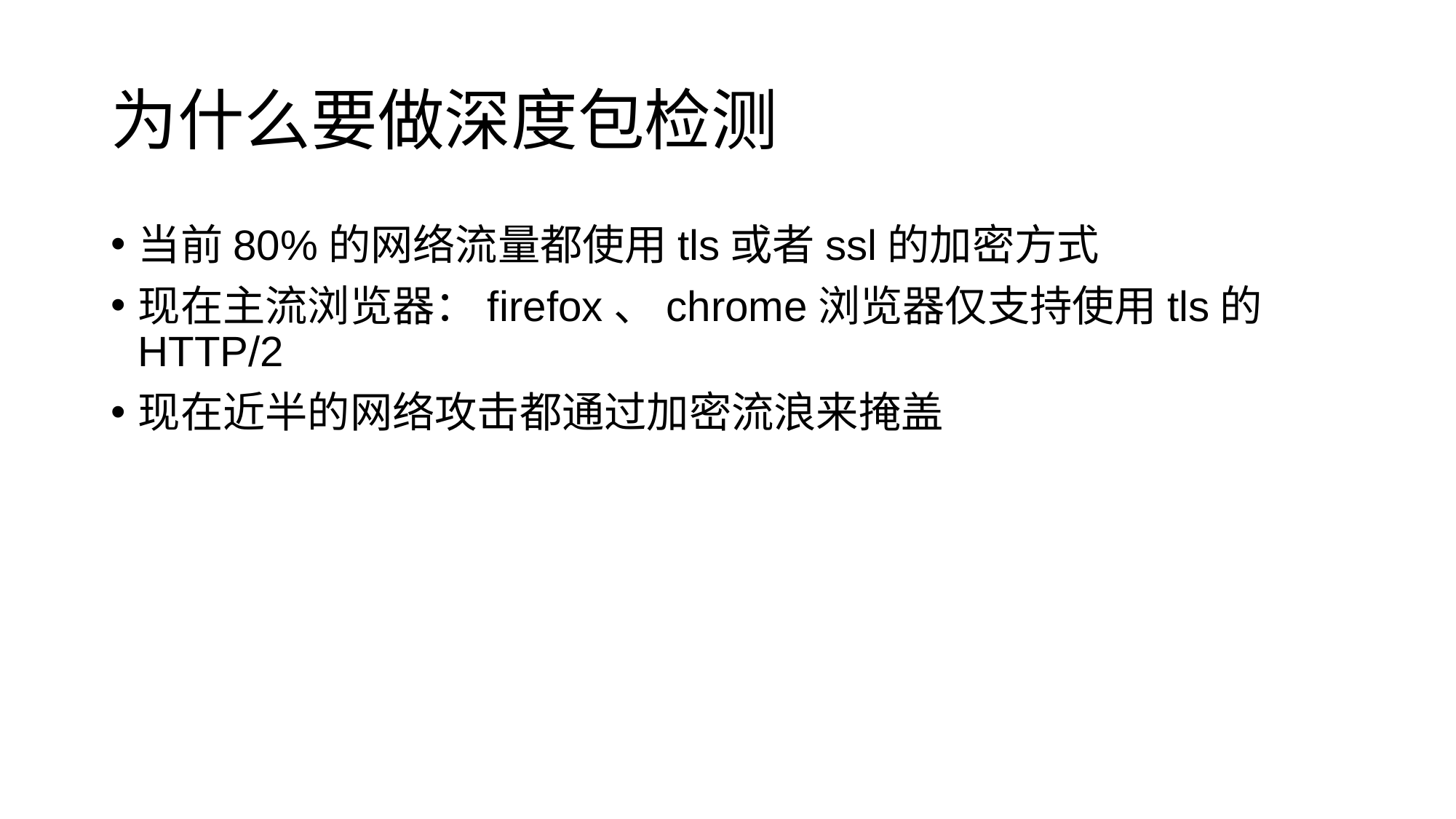

# 为什么要做深度包检测
当前80%的网络流量都使用tls或者ssl的加密方式
现在主流浏览器：firefox、chrome浏览器仅支持使用tls的HTTP/2
现在近半的网络攻击都通过加密流浪来掩盖